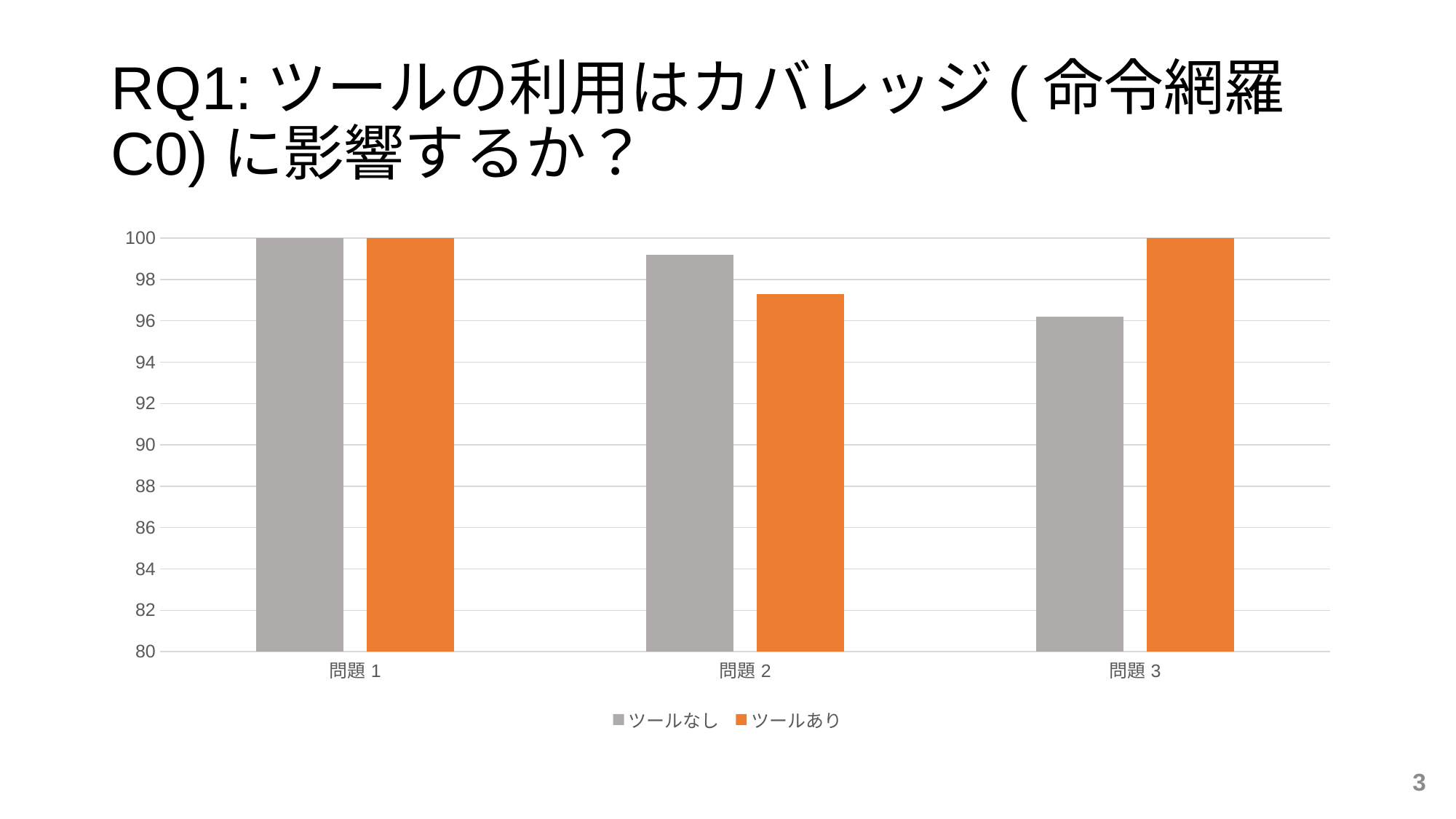

# RQ1:ツールの利用はカバレッジ(命令網羅C0)に影響するか？

### Chart

| Category | ツールなし  | ツールあり |
|---|---|---|
| 問題1 | 100.0 | 100.0 |
| 問題2 | 99.2 | 97.3 |
| 問題3 | 96.2 | 100.0 |
3